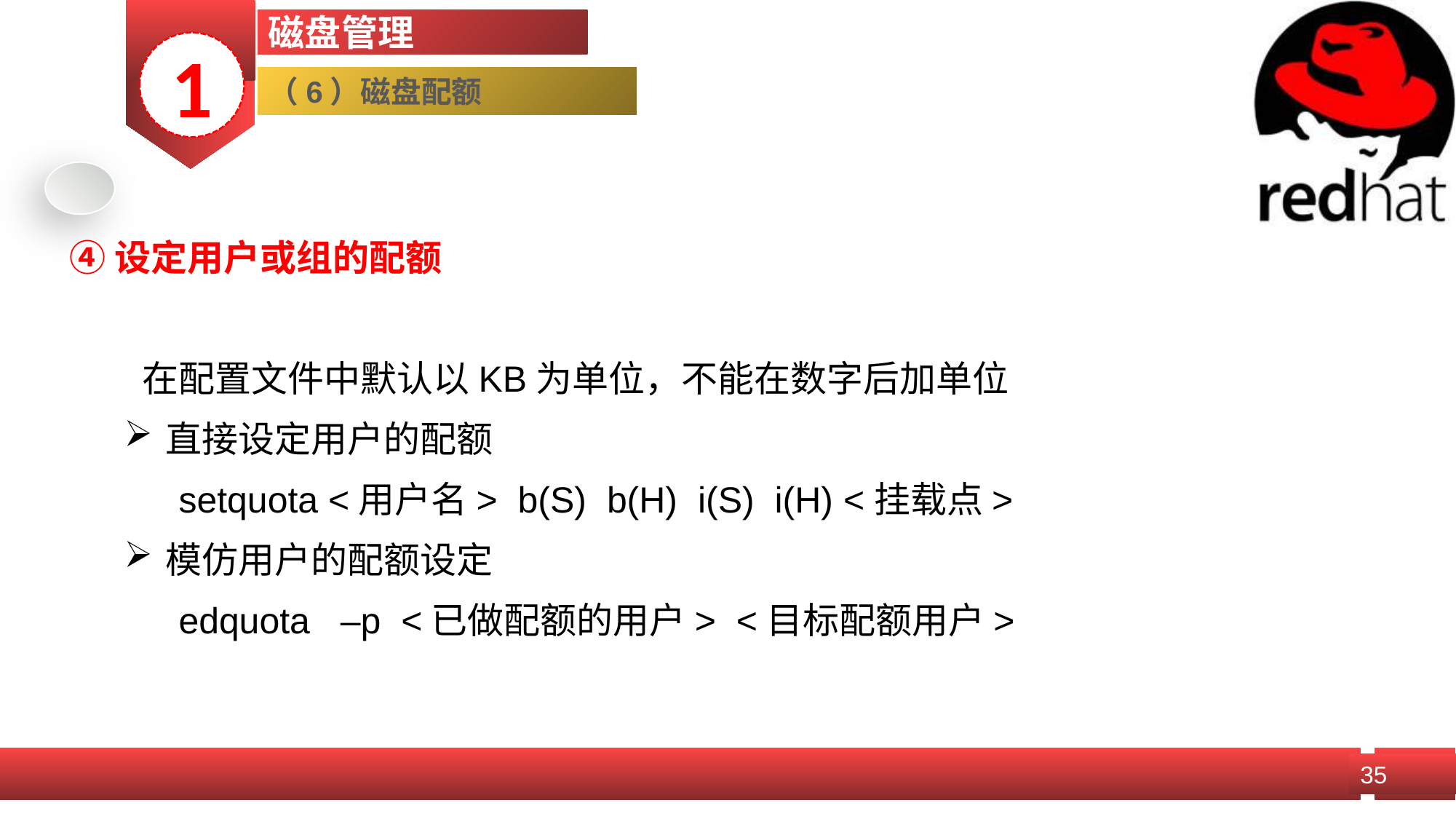

磁盘管理
1
（6）磁盘配额

④设定用户或组的配额

在配置文件中默认以KB为单位，不能在数字后加单位
直接设定用户的配额
	setquota <用户名>  b(S)  b(H)  i(S)  i(H) <挂载点>
模仿用户的配额设定
	edquota   –p  <已做配额的用户>  <目标配额用户>